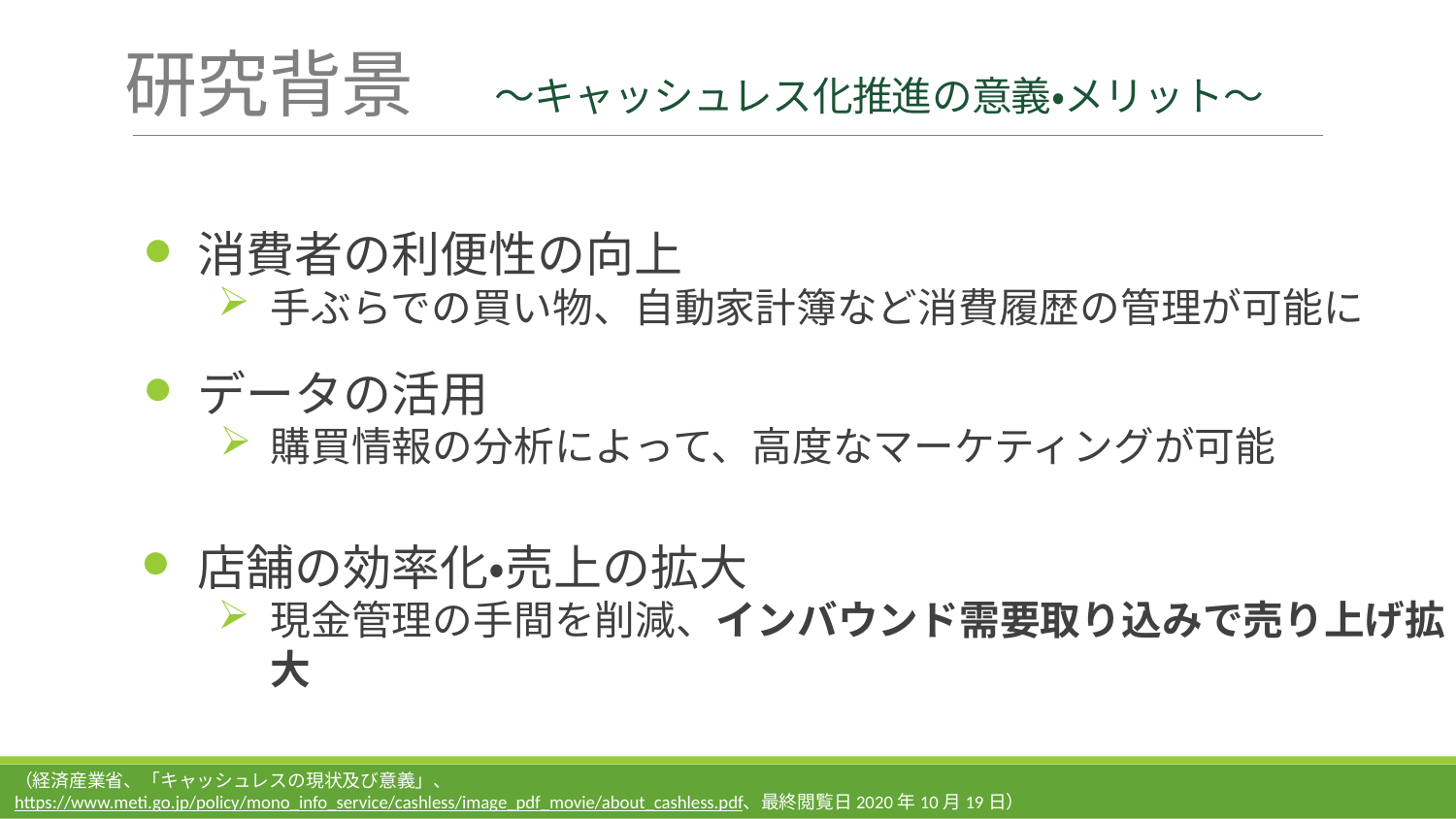

研究背景　 〜キャッシュレス化推進の意義・メリット〜
消費者の利便性の向上
手ぶらでの買い物、自動家計簿など消費履歴の管理が可能に
データの活用
購買情報の分析によって、高度なマーケティングが可能

店舗の効率化・売上の拡大
現金管理の手間を削減、インバウンド需要取り込みで売り上げ拡大
（経済産業省、「キャッシュレスの現状及び意義」、
https://www.meti.go.jp/policy/mono_info_service/cashless/image_pdf_movie/about_cashless.pdf、最終閲覧日2020年10月19日）